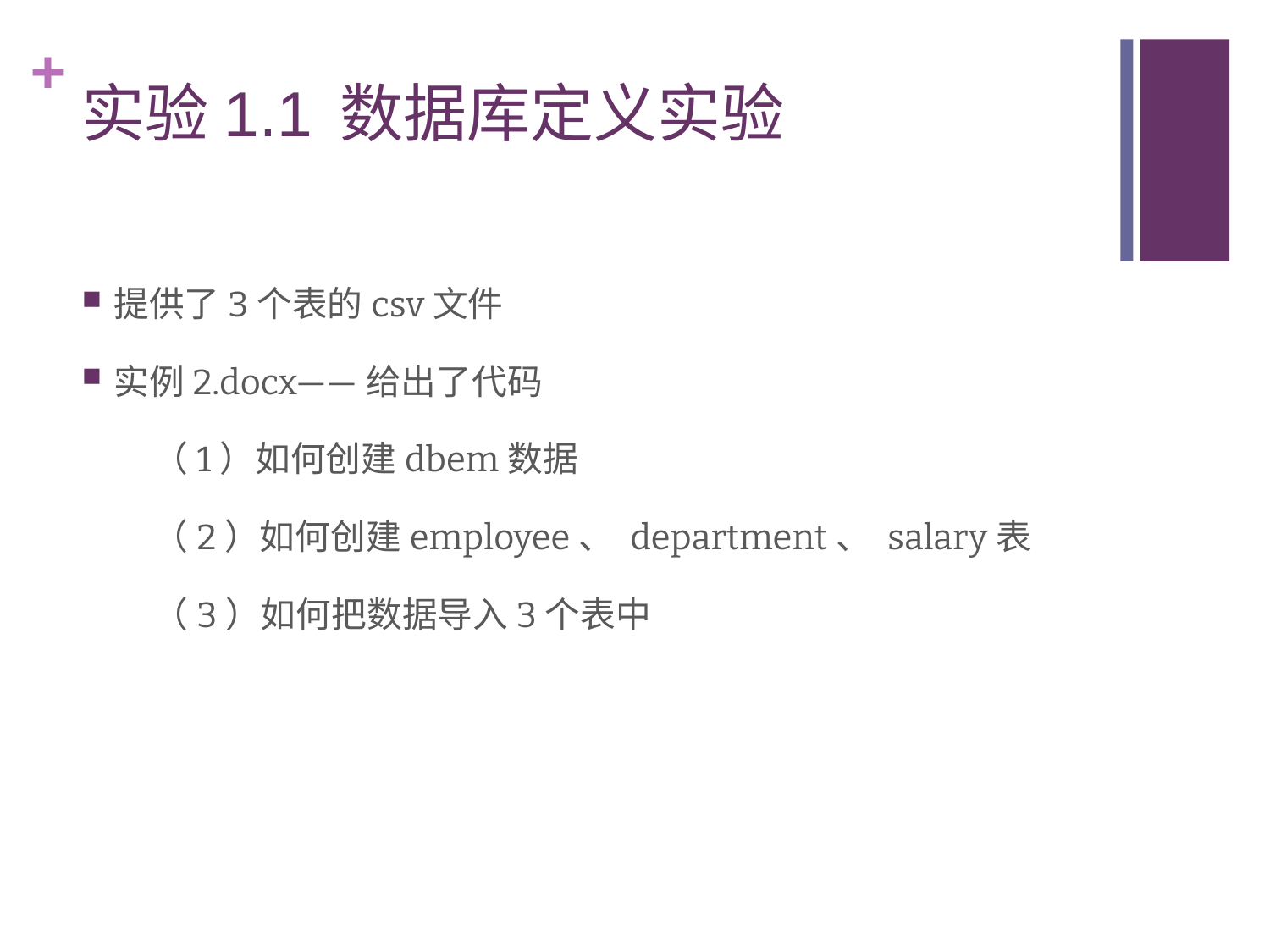

# 实验1.1 数据库定义实验
提供了3个表的csv文件
实例2.docx——给出了代码
        （1）如何创建dbem数据
        （2）如何创建employee、 department、 salary表
        （3）如何把数据导入3个表中